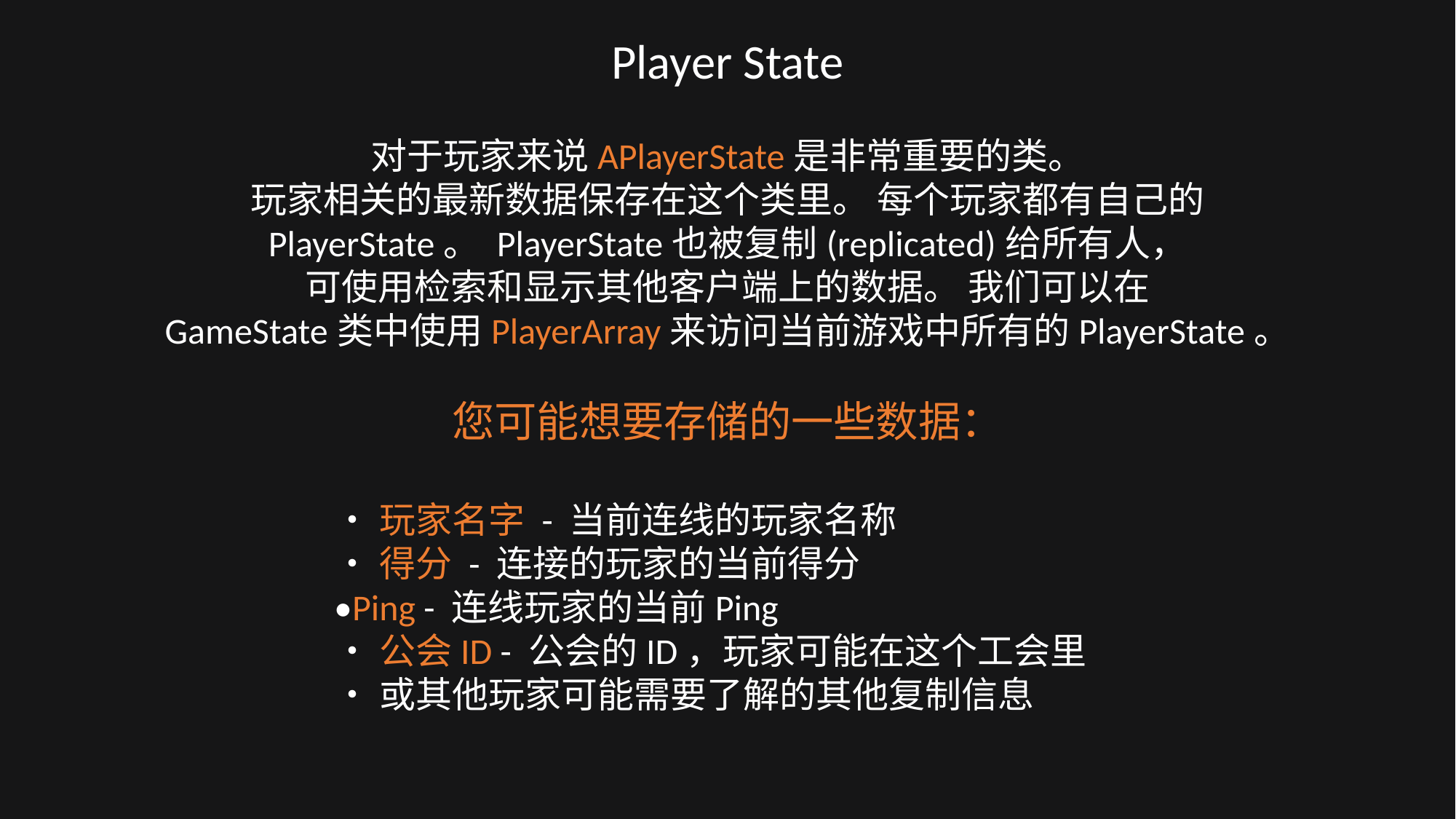

Player State

对于玩家来说APlayerState是非常重要的类。
玩家相关的最新数据保存在这个类里。 每个玩家都有自己的
PlayerState。 PlayerState也被复制(replicated)给所有人，
可使用检索和显示其他客户端上的数据。 我们可以在
GameState类中使用PlayerArray来访问当前游戏中所有的PlayerState。

您可能想要存储的一些数据：

•玩家名字 - 当前连线的玩家名称
•得分 - 连接的玩家的当前得分
•Ping - 连线玩家的当前Ping
•公会ID - 公会的ID，玩家可能在这个工会里
•或其他玩家可能需要了解的其他复制信息